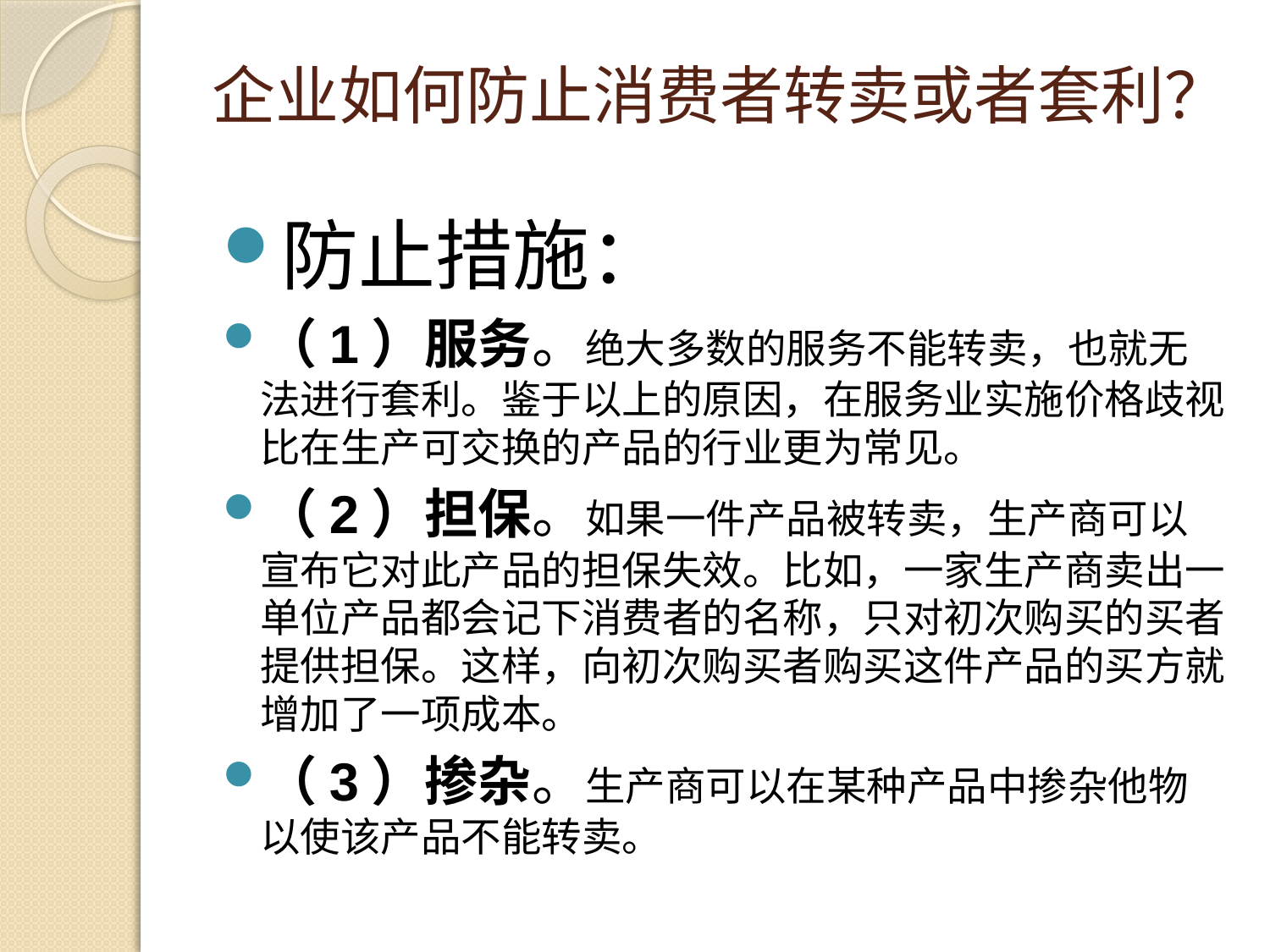

# 企业如何防止消费者转卖或者套利？
防止措施：
（1）服务。绝大多数的服务不能转卖，也就无法进行套利。鉴于以上的原因，在服务业实施价格歧视比在生产可交换的产品的行业更为常见。
（2）担保。如果一件产品被转卖，生产商可以宣布它对此产品的担保失效。比如，一家生产商卖出一单位产品都会记下消费者的名称，只对初次购买的买者提供担保。这样，向初次购买者购买这件产品的买方就增加了一项成本。
（3）掺杂。生产商可以在某种产品中掺杂他物以使该产品不能转卖。